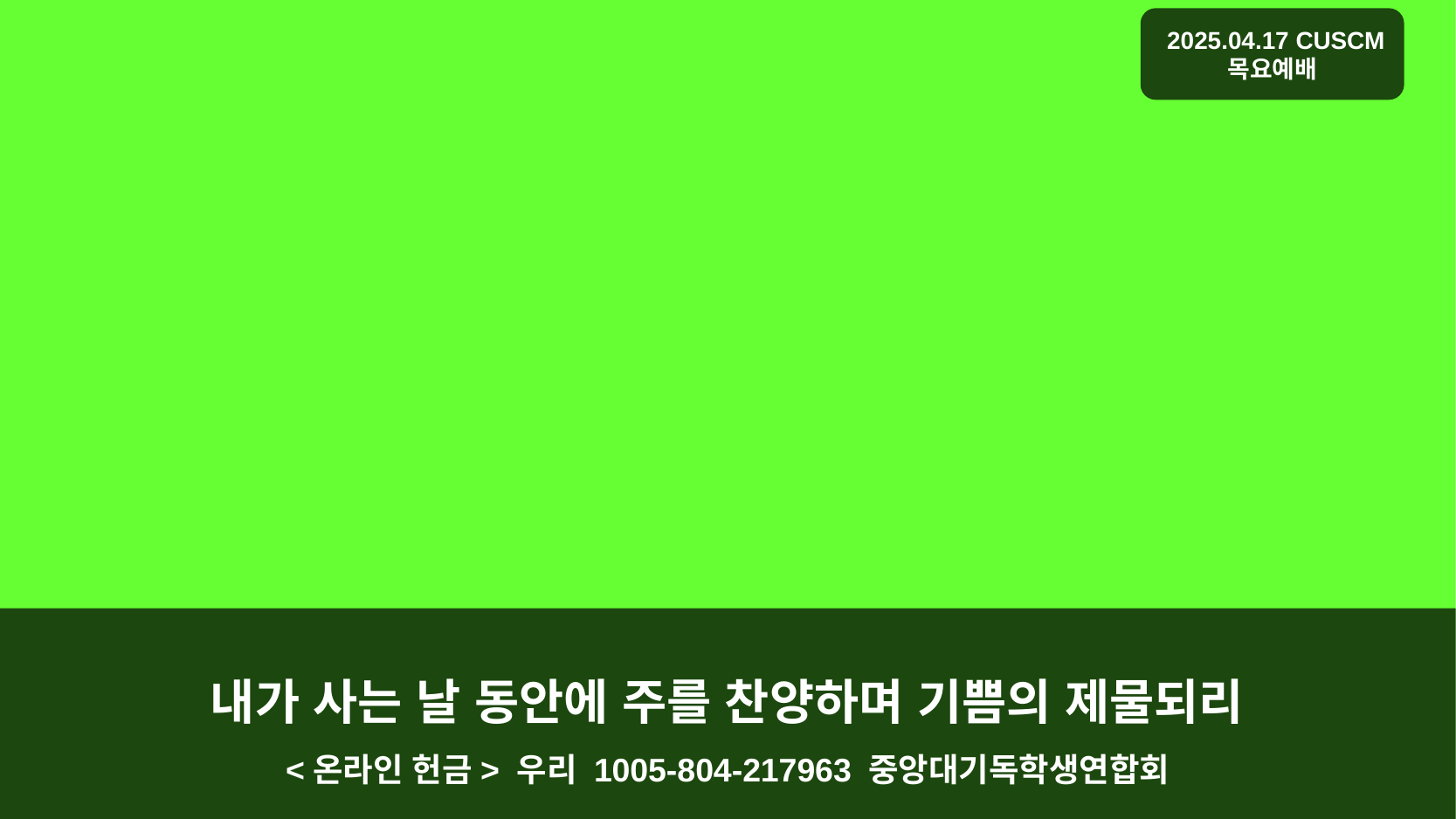

# 내가 사는 날 동안에 주를 찬양하며 기쁨의 제물되리 <온라인 헌금> 우리 1005-804-217963 중앙대기독학생연합회